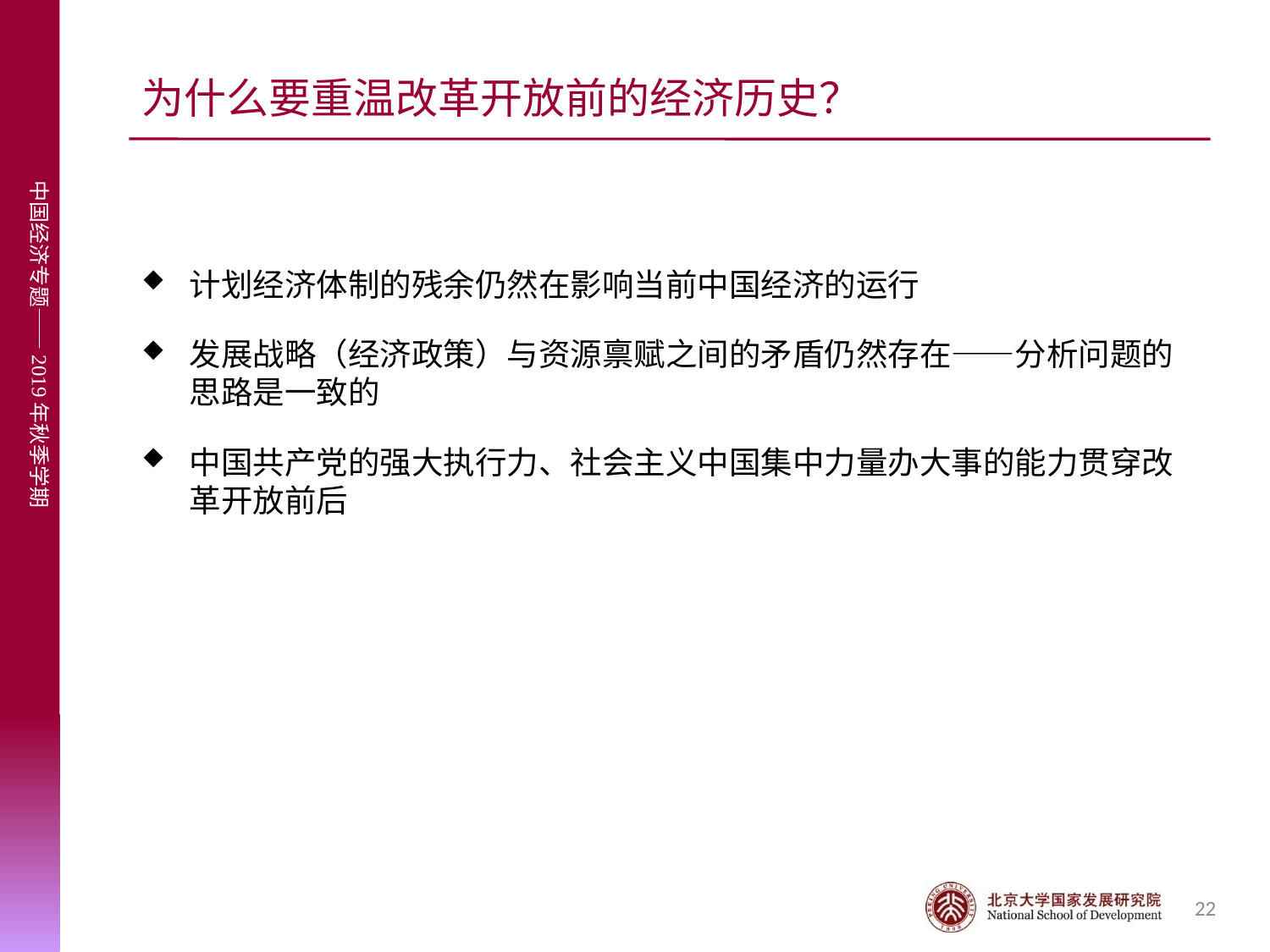

# 为什么要重温改革开放前的经济历史？

计划经济体制的残余仍然在影响当前中国经济的运行
发展战略（经济政策）与资源禀赋之间的矛盾仍然存在——分析问题的思路是一致的
中国共产党的强大执行力、社会主义中国集中力量办大事的能力贯穿改革开放前后
22